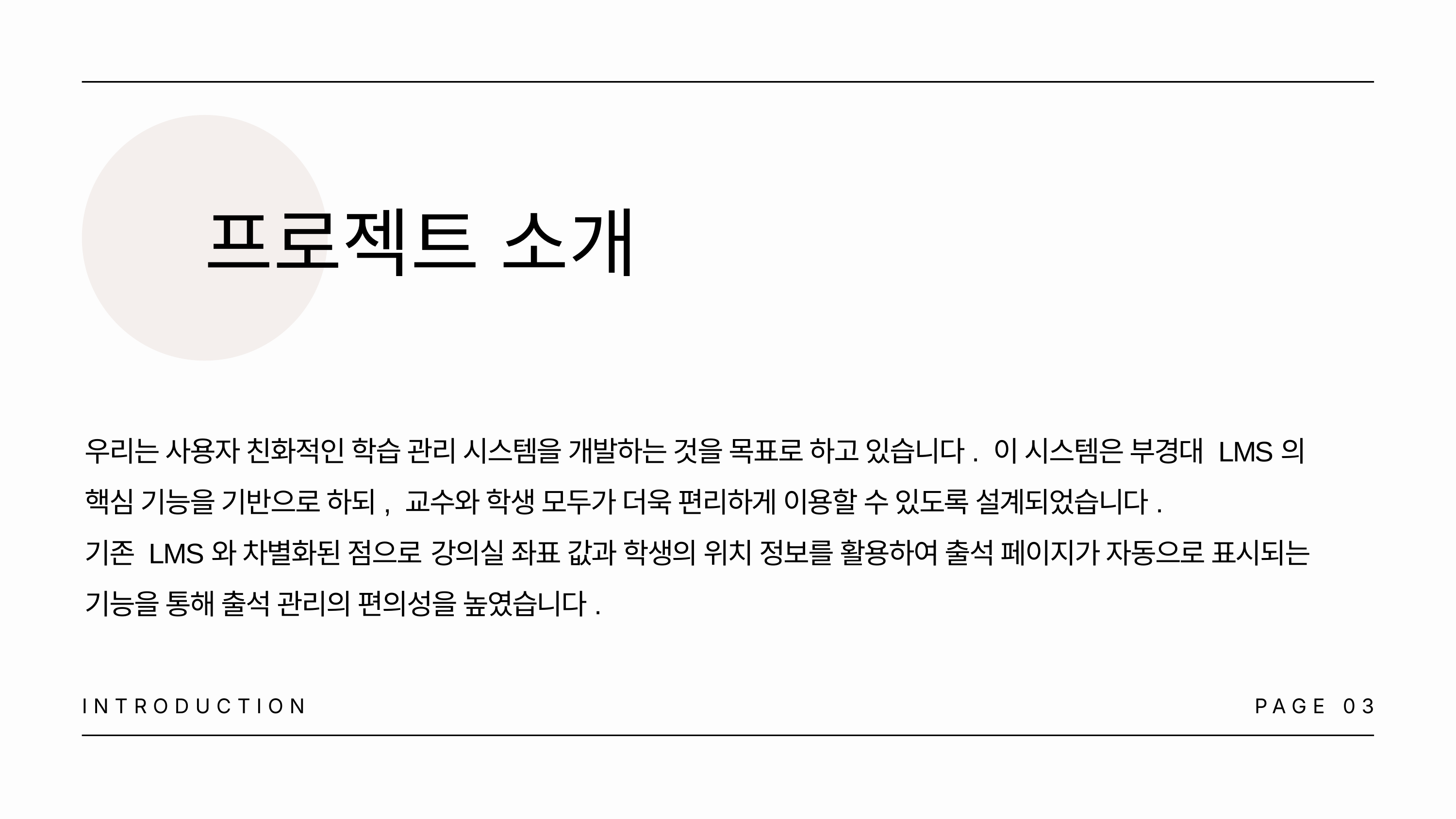

프로젝트 소개
우리는 사용자 친화적인 학습 관리 시스템을 개발하는 것을 목표로 하고 있습니다. 이 시스템은 부경대 LMS의
핵심 기능을 기반으로 하되, 교수와 학생 모두가 더욱 편리하게 이용할 수 있도록 설계되었습니다.
기존 LMS와 차별화된 점으로 강의실 좌표 값과 학생의 위치 정보를 활용하여 출석 페이지가 자동으로 표시되는
기능을 통해 출석 관리의 편의성을 높였습니다.
INTRODUCTION
PAGE 03